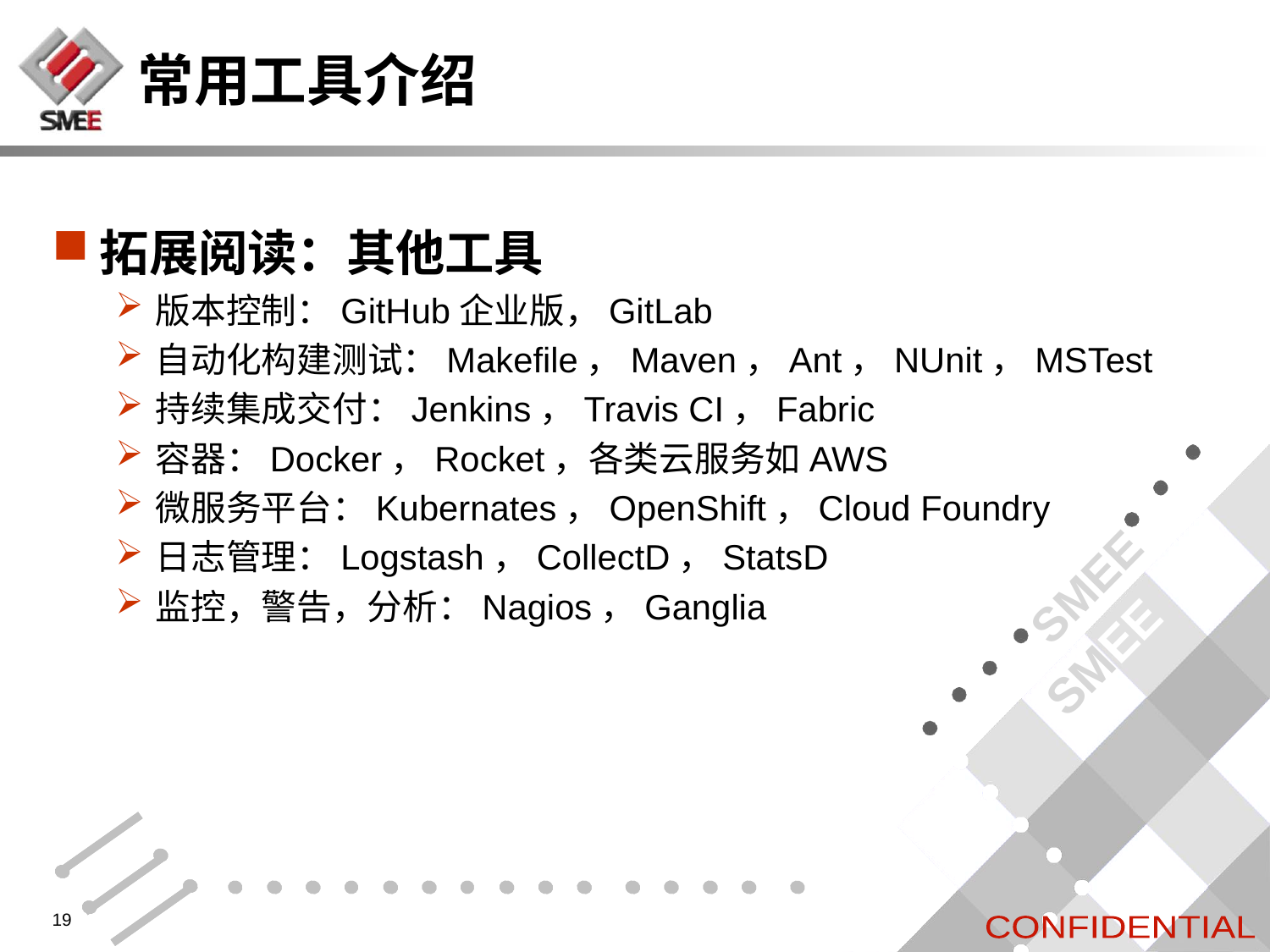

# 常用工具介绍
拓展阅读：其他工具
版本控制：GitHub企业版，GitLab
自动化构建测试：Makefile，Maven，Ant，NUnit，MSTest
持续集成交付：Jenkins，Travis CI，Fabric
容器：Docker，Rocket，各类云服务如AWS
微服务平台：Kubernates，OpenShift，Cloud Foundry
日志管理：Logstash，CollectD，StatsD
监控，警告，分析：Nagios，Ganglia
19